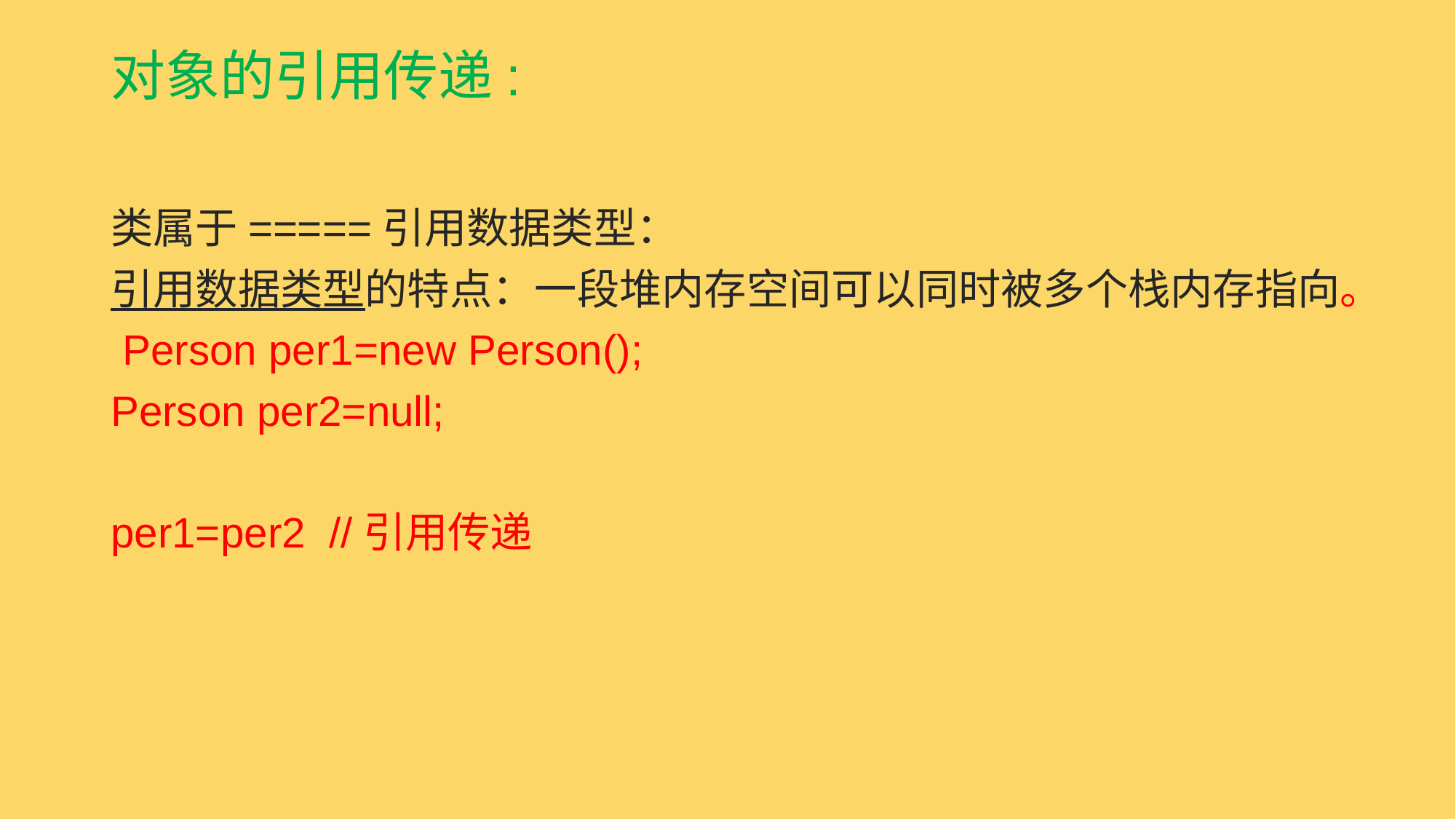

对象的引用传递:

类属于=====引用数据类型：
引用数据类型的特点：一段堆内存空间可以同时被多个栈内存指向。
 Person per1=new Person();
Person per2=null;

per1=per2  //引用传递